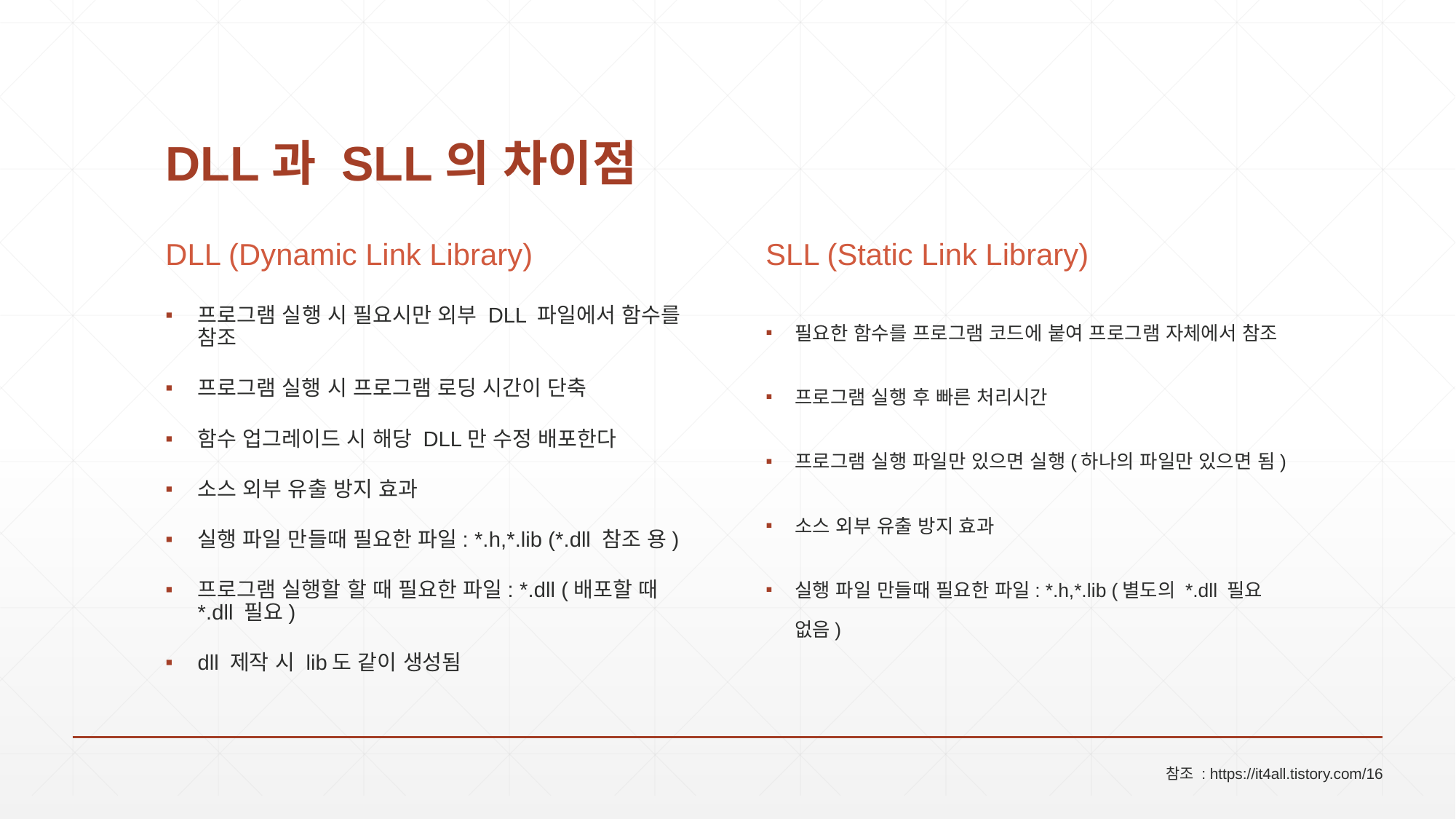

# DLL과 SLL의 차이점
DLL (Dynamic Link Library)
SLL (Static Link Library)
프로그램 실행 시 필요시만 외부 DLL 파일에서 함수를 참조
프로그램 실행 시 프로그램 로딩 시간이 단축
함수 업그레이드 시 해당 DLL만 수정 배포한다
소스 외부 유출 방지 효과
실행 파일 만들때 필요한 파일: *.h,*.lib (*.dll 참조 용)
프로그램 실행할 할 때 필요한 파일: *.dll (배포할 때 *.dll 필요)
dll 제작 시 lib도 같이 생성됨
필요한 함수를 프로그램 코드에 붙여 프로그램 자체에서 참조
프로그램 실행 후 빠른 처리시간
프로그램 실행 파일만 있으면 실행(하나의 파일만 있으면 됨)
소스 외부 유출 방지 효과
실행 파일 만들때 필요한 파일: *.h,*.lib (별도의 *.dll 필요 없음)
참조 : https://it4all.tistory.com/16